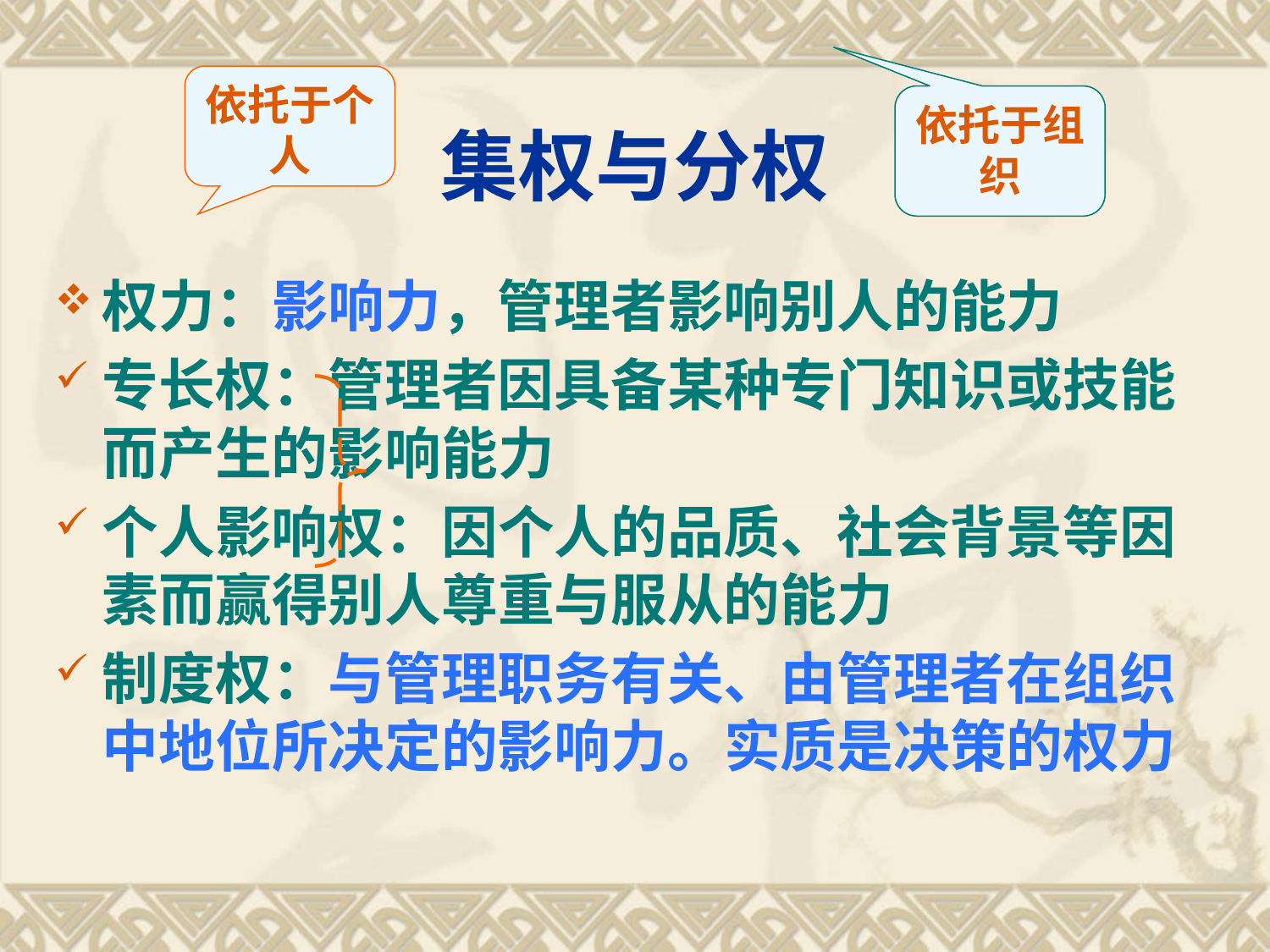

依托于个人
# 集权与分权
依托于组织
权力：影响力，管理者影响别人的能力
专长权：管理者因具备某种专门知识或技能而产生的影响能力
个人影响权：因个人的品质、社会背景等因素而赢得别人尊重与服从的能力
制度权：与管理职务有关、由管理者在组织中地位所决定的影响力。实质是决策的权力